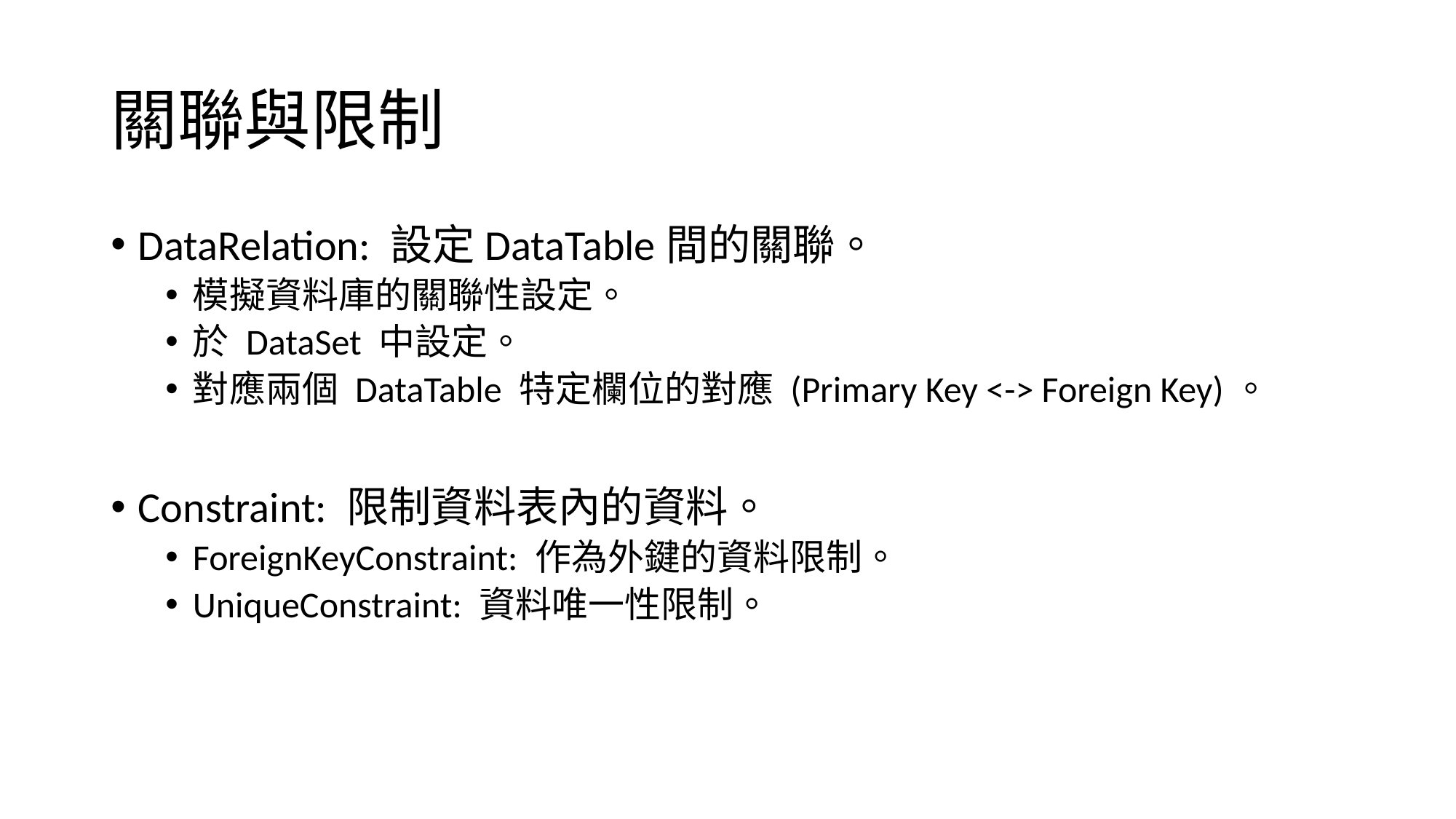

# 關聯與限制
DataRelation: 設定DataTable間的關聯。
模擬資料庫的關聯性設定。
於 DataSet 中設定。
對應兩個 DataTable 特定欄位的對應 (Primary Key <-> Foreign Key)。

Constraint: 限制資料表內的資料。
ForeignKeyConstraint: 作為外鍵的資料限制。
UniqueConstraint: 資料唯一性限制。